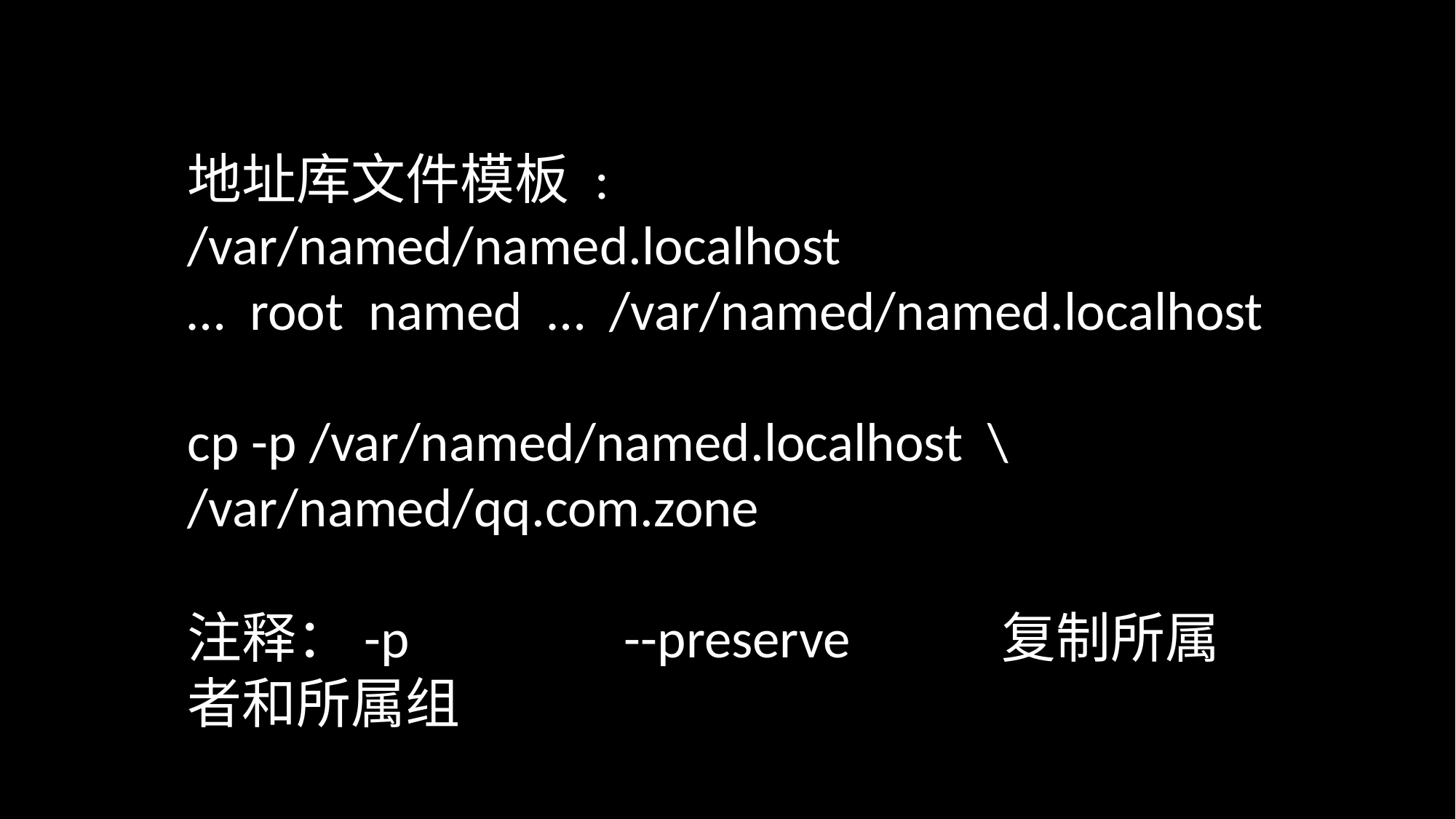

地址库文件模板 : /var/named/named.localhost
…  root  named  …  /var/named/named.localhost

cp -p /var/named/named.localhost  \
/var/named/qq.com.zone

注释：-p		--preserve	   复制所属者和所属组